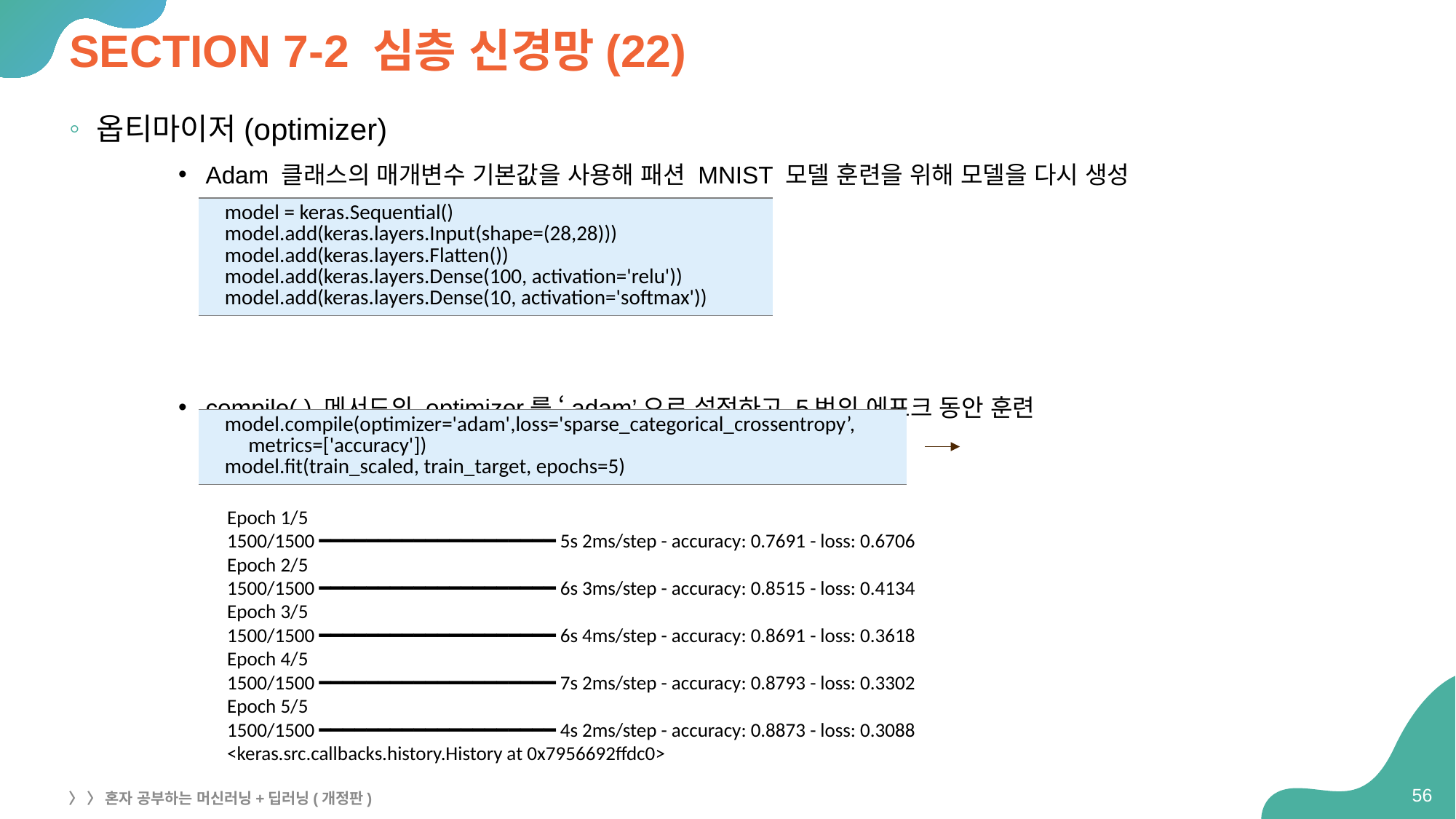

# SECTION 7-2 심층 신경망(22)
옵티마이저(optimizer)
Adam 클래스의 매개변수 기본값을 사용해 패션 MNIST 모델 훈련을 위해 모델을 다시 생성

compile( ) 메서드의 optimizer를 ‘adam’으로 설정하고 5번의 에포크 동안 훈련
| model = keras.Sequential() model.add(keras.layers.Input(shape=(28,28))) model.add(keras.layers.Flatten()) model.add(keras.layers.Dense(100, activation='relu')) model.add(keras.layers.Dense(10, activation='softmax')) |
| --- |
| model.compile(optimizer='adam',loss='sparse\_categorical\_crossentropy’, metrics=['accuracy']) model.fit(train\_scaled, train\_target, epochs=5) |
| --- |
Epoch 1/5
1500/1500 ━━━━━━━━━━━━━━━━━━━━ 5s 2ms/step - accuracy: 0.7691 - loss: 0.6706
Epoch 2/5
1500/1500 ━━━━━━━━━━━━━━━━━━━━ 6s 3ms/step - accuracy: 0.8515 - loss: 0.4134
Epoch 3/5
1500/1500 ━━━━━━━━━━━━━━━━━━━━ 6s 4ms/step - accuracy: 0.8691 - loss: 0.3618
Epoch 4/5
1500/1500 ━━━━━━━━━━━━━━━━━━━━ 7s 2ms/step - accuracy: 0.8793 - loss: 0.3302
Epoch 5/5
1500/1500 ━━━━━━━━━━━━━━━━━━━━ 4s 2ms/step - accuracy: 0.8873 - loss: 0.3088
<keras.src.callbacks.history.History at 0x7956692ffdc0>
56
〉 〉 혼자 공부하는 머신러닝+딥러닝(개정판)